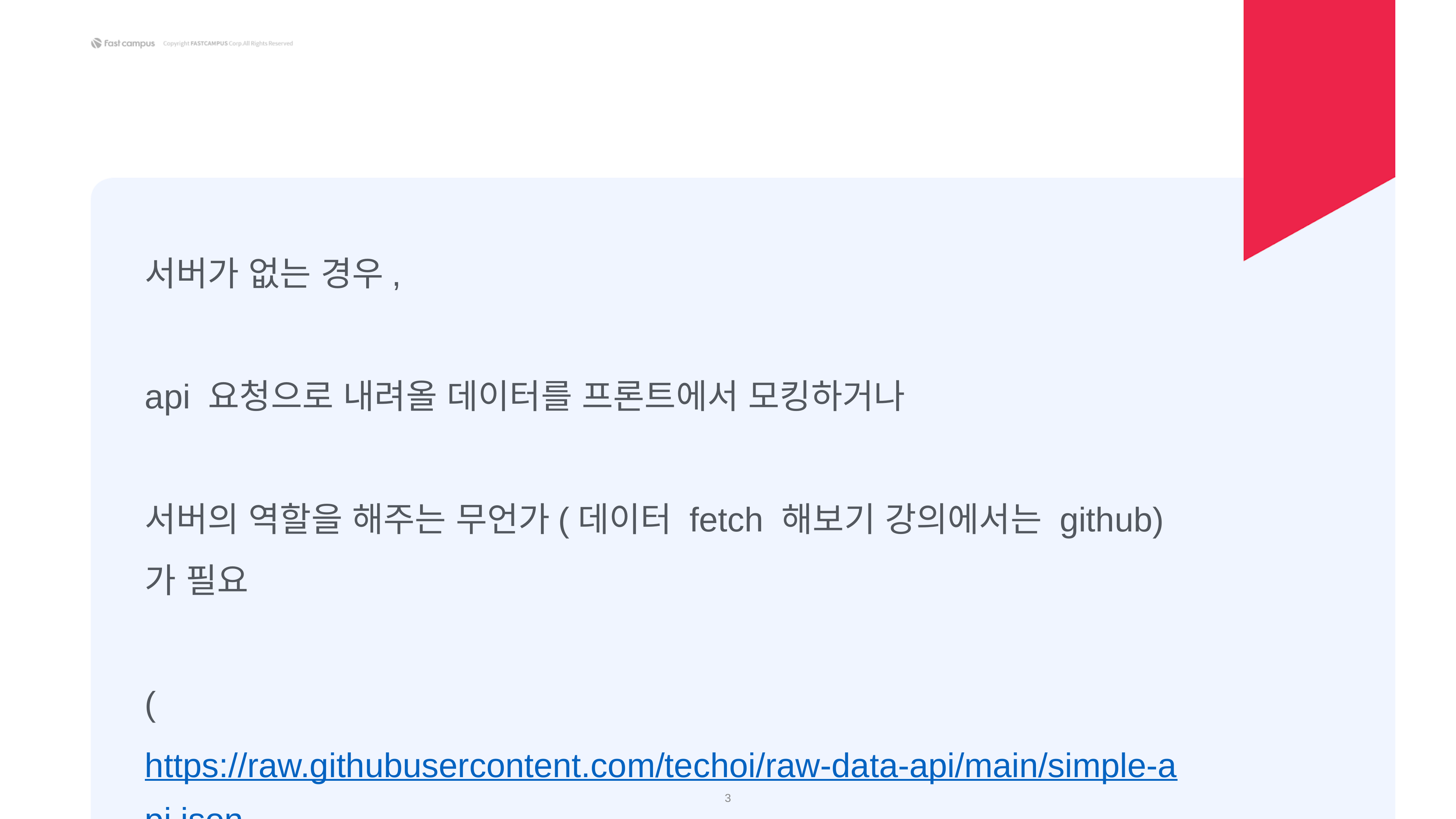

서버가 없는 경우,

api 요청으로 내려올 데이터를 프론트에서 모킹하거나

서버의 역할을 해주는 무언가(데이터 fetch 해보기 강의에서는 github)가 필요

(https://raw.githubusercontent.com/techoi/raw-data-api/main/simple-api.json)
3